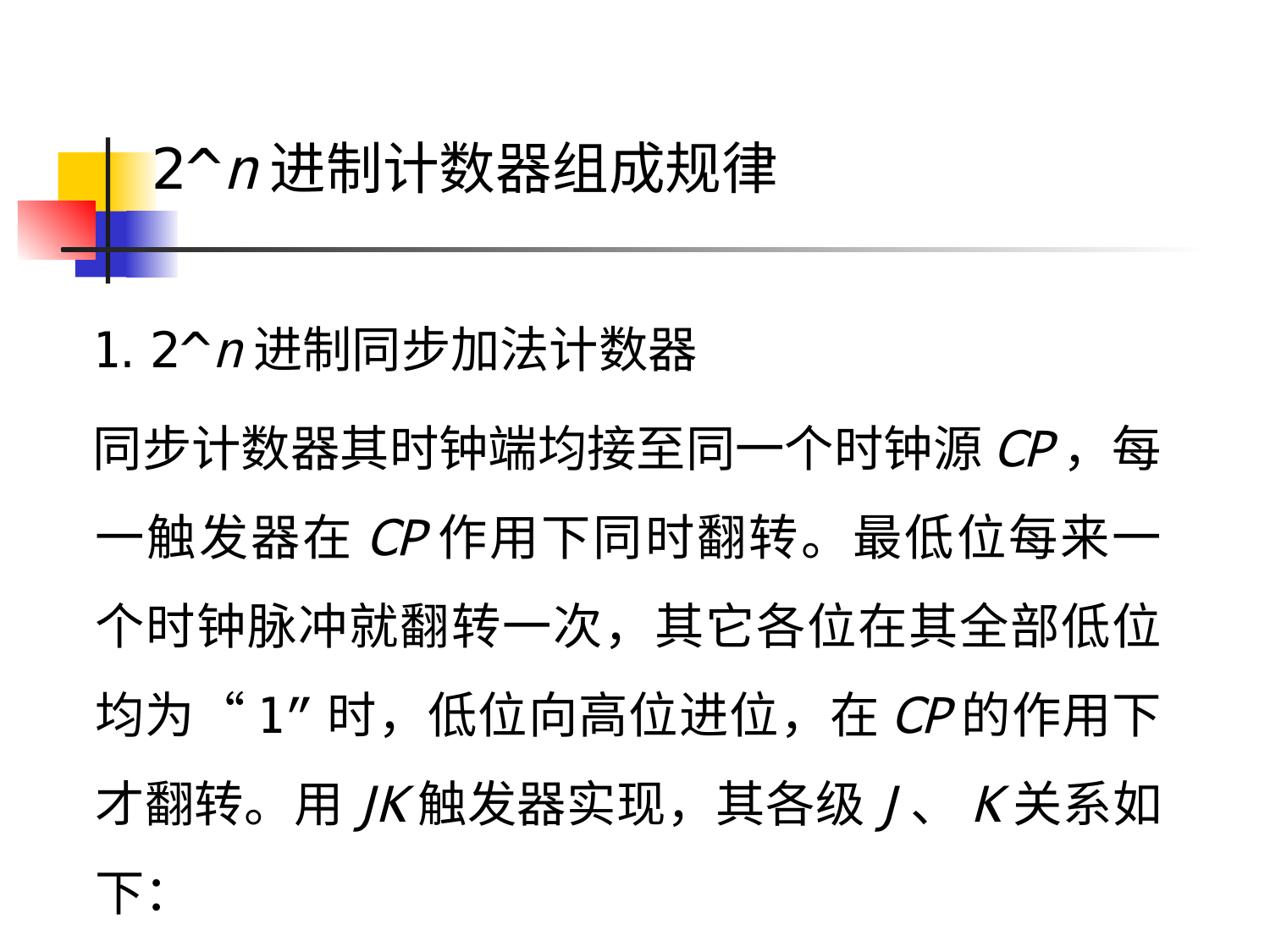

2^n进制计数器组成规律

   1. 2^n进制同步加法计数器
   同步计数器其时钟端均接至同一个时钟源CP，每一触发器在CP作用下同时翻转。最低位每来一个时钟脉冲就翻转一次，其它各位在其全部低位均为“1”时，低位向高位进位，在CP的作用下才翻转。用JK触发器实现，其各级J、K关系如下：